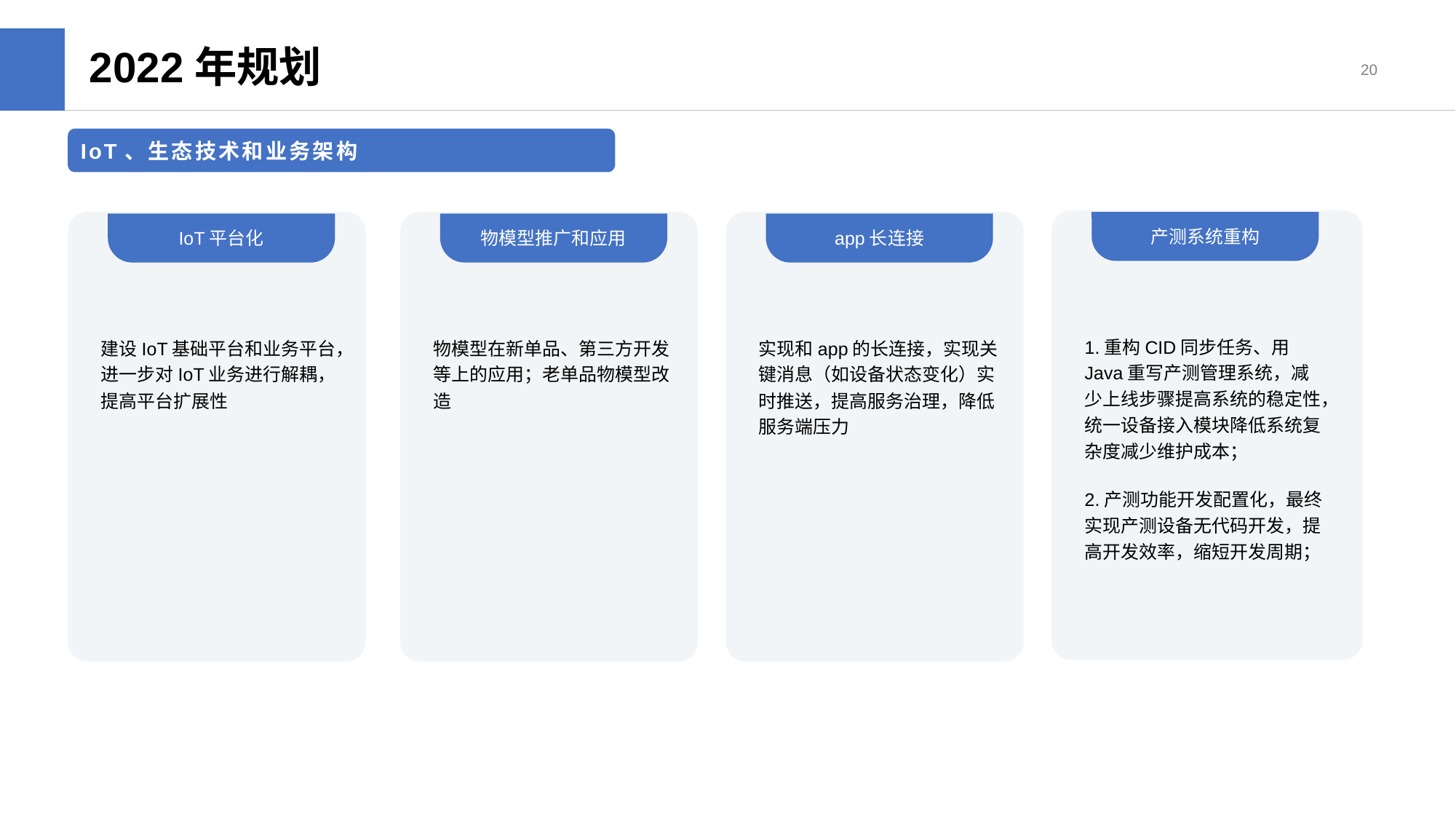

2022年规划
20
IoT、生态技术和业务架构

产测系统重构

IoT平台化

IoT平台化

物模型推广和应用

app长连接
1.重构CID同步任务、用Java重写产测管理系统，减少上线步骤提高系统的稳定性，统一设备接入模块降低系统复杂度减少维护成本；
2.产测功能开发配置化，最终实现产测设备无代码开发，提高开发效率，缩短开发周期；
建设IoT基础平台和业务平台，进一步对IoT业务进行解耦，提高平台扩展性
建设IoT基础平台和业务平台，进一步对IoT业务进行解耦，提高平台扩展性
物模型在新单品、第三方开发等上的应用；老单品物模型改造
实现和app的长连接，实现关键消息（如设备状态变化）实时推送，提高服务治理，降低服务端压力